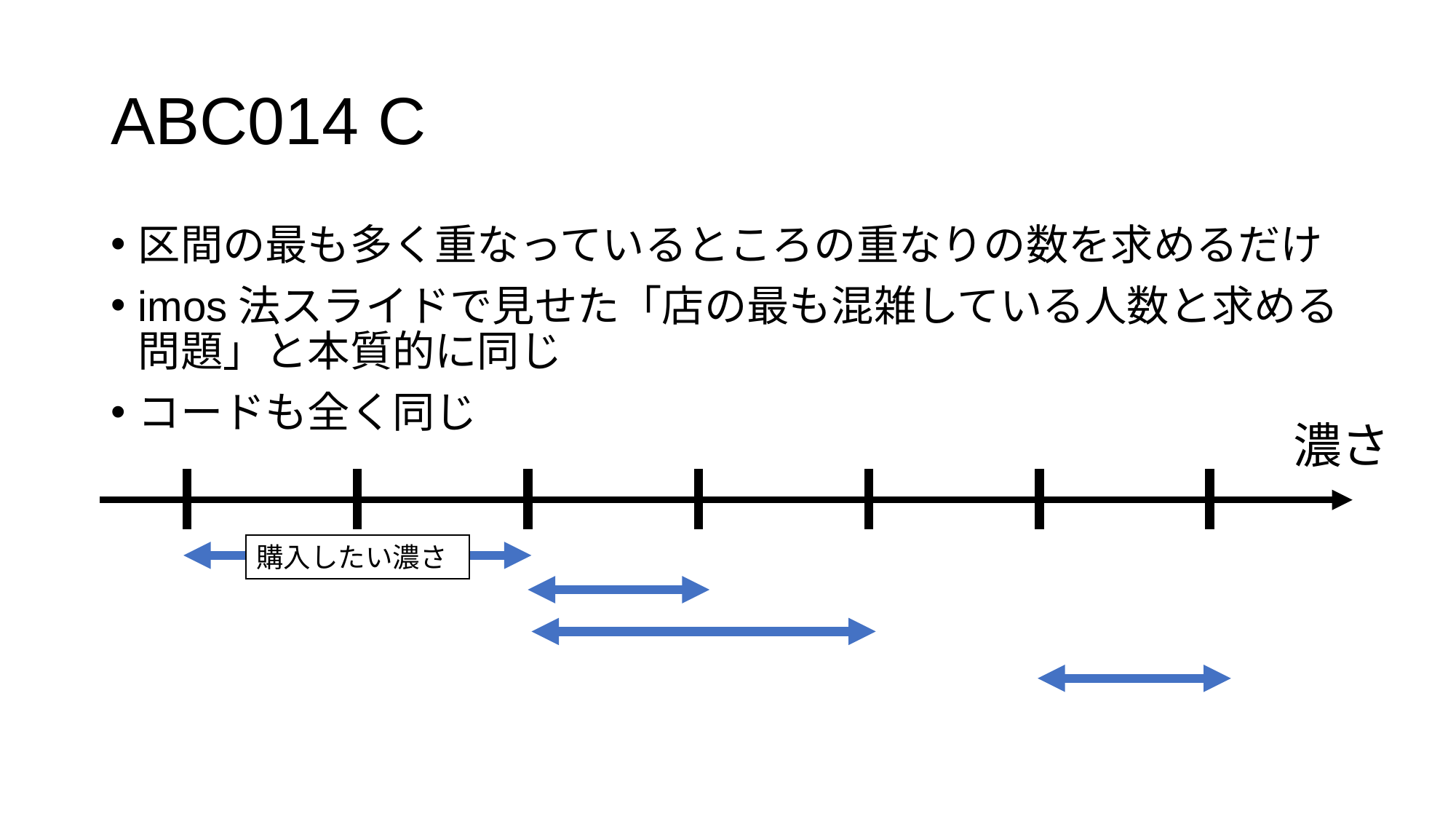

# ABC014 C
区間の最も多く重なっているところの重なりの数を求めるだけ
imos法スライドで見せた「店の最も混雑している人数と求める問題」と本質的に同じ
コードも全く同じ
濃さ
購入したい濃さ